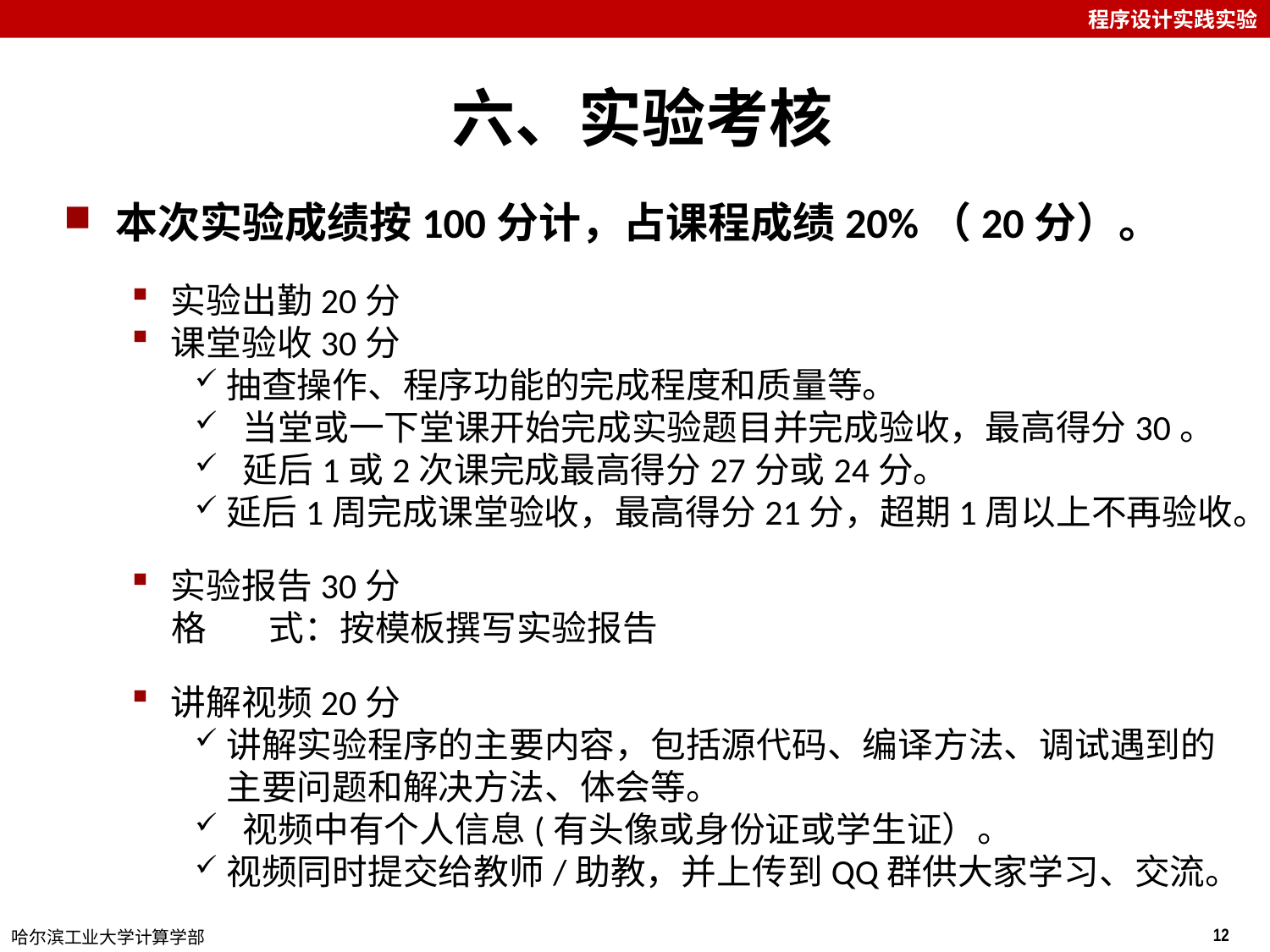

# 六、实验考核
本次实验成绩按100分计，占课程成绩20%（20分）。
实验出勤20分
课堂验收30分
抽查操作、程序功能的完成程度和质量等。
 当堂或一下堂课开始完成实验题目并完成验收，最高得分30。
 延后1或2次课完成最高得分27分或24分。
延后1周完成课堂验收，最高得分21分，超期1周以上不再验收。
实验报告30分
    格        式：按模板撰写实验报告
讲解视频20分
讲解实验程序的主要内容，包括源代码、编译方法、调试遇到的主要问题和解决方法、体会等。
 视频中有个人信息(有头像或身份证或学生证）。
视频同时提交给教师/助教，并上传到QQ群供大家学习、交流。